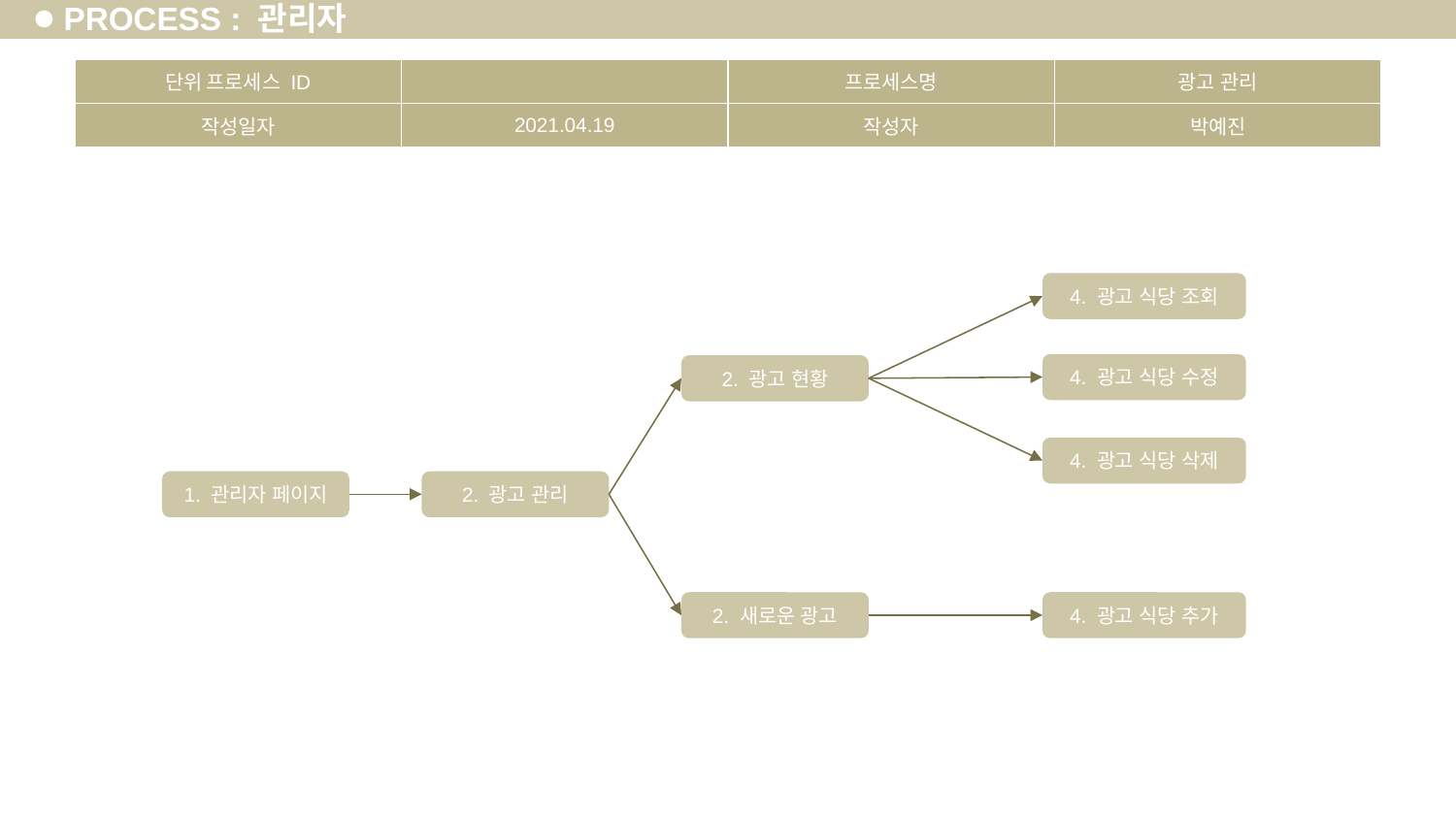

PROCESS : 관리자
| 단위 프로세스 ID |  | 프로세스명 | 광고 관리 |
| --- | --- | --- | --- |
| 작성일자 | 2021.04.19 | 작성자 | 박예진 |
4. 광고 식당 조회
4. 광고 식당 수정
2. 광고 현황
4. 광고 식당 삭제
1. 관리자 페이지
2. 광고 관리
4. 광고 식당 추가
2. 새로운 광고